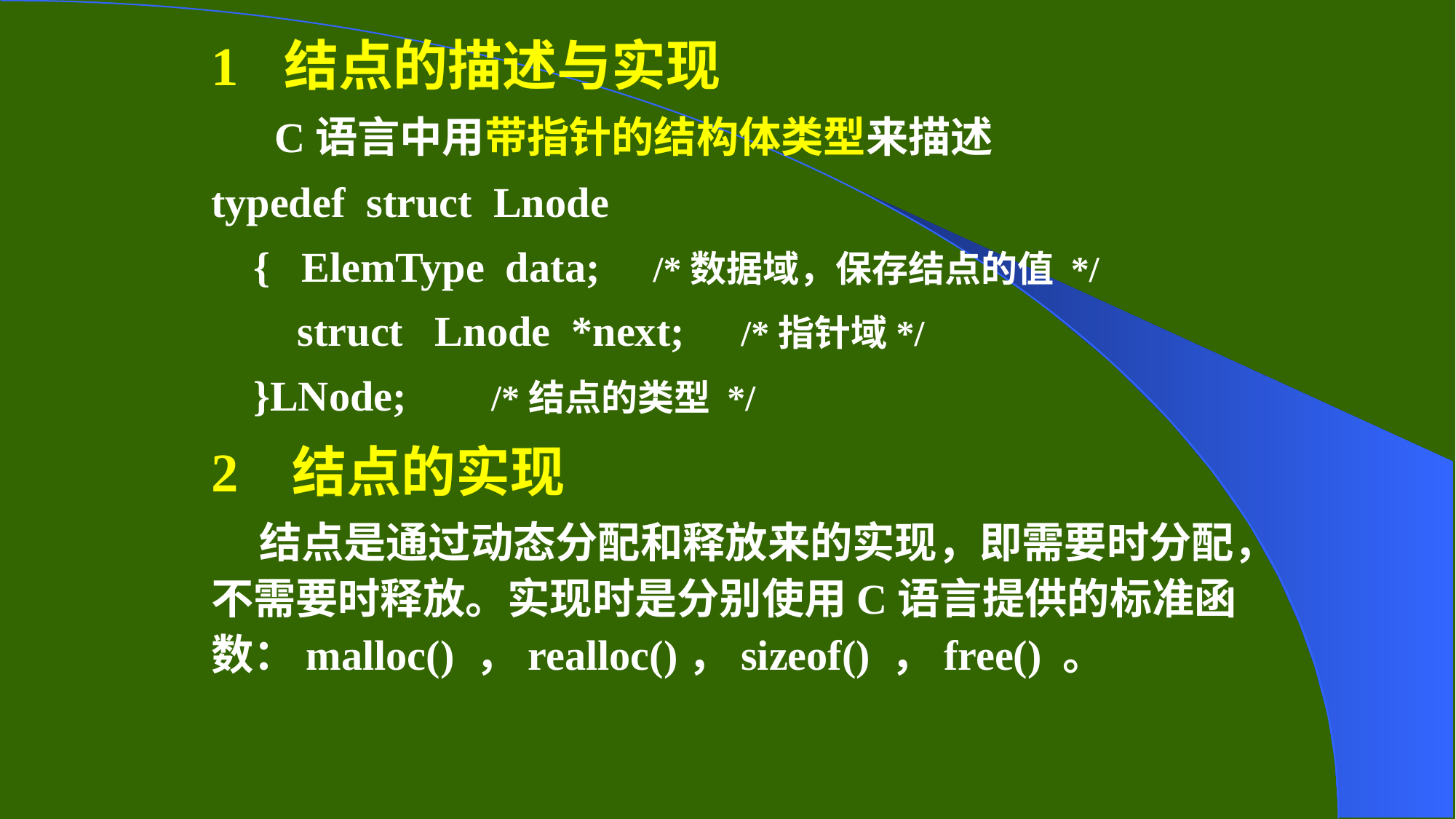

1 结点的描述与实现
      C语言中用带指针的结构体类型来描述
typedef  struct  Lnode
{   ElemType  data;     /*数据域，保存结点的值 */
struct   Lnode  *next;      /*指针域*/
}LNode;        /*结点的类型 */
2   结点的实现
    结点是通过动态分配和释放来的实现，即需要时分配，不需要时释放。实现时是分别使用C语言提供的标准函数：malloc() ，realloc()，sizeof() ，free() 。